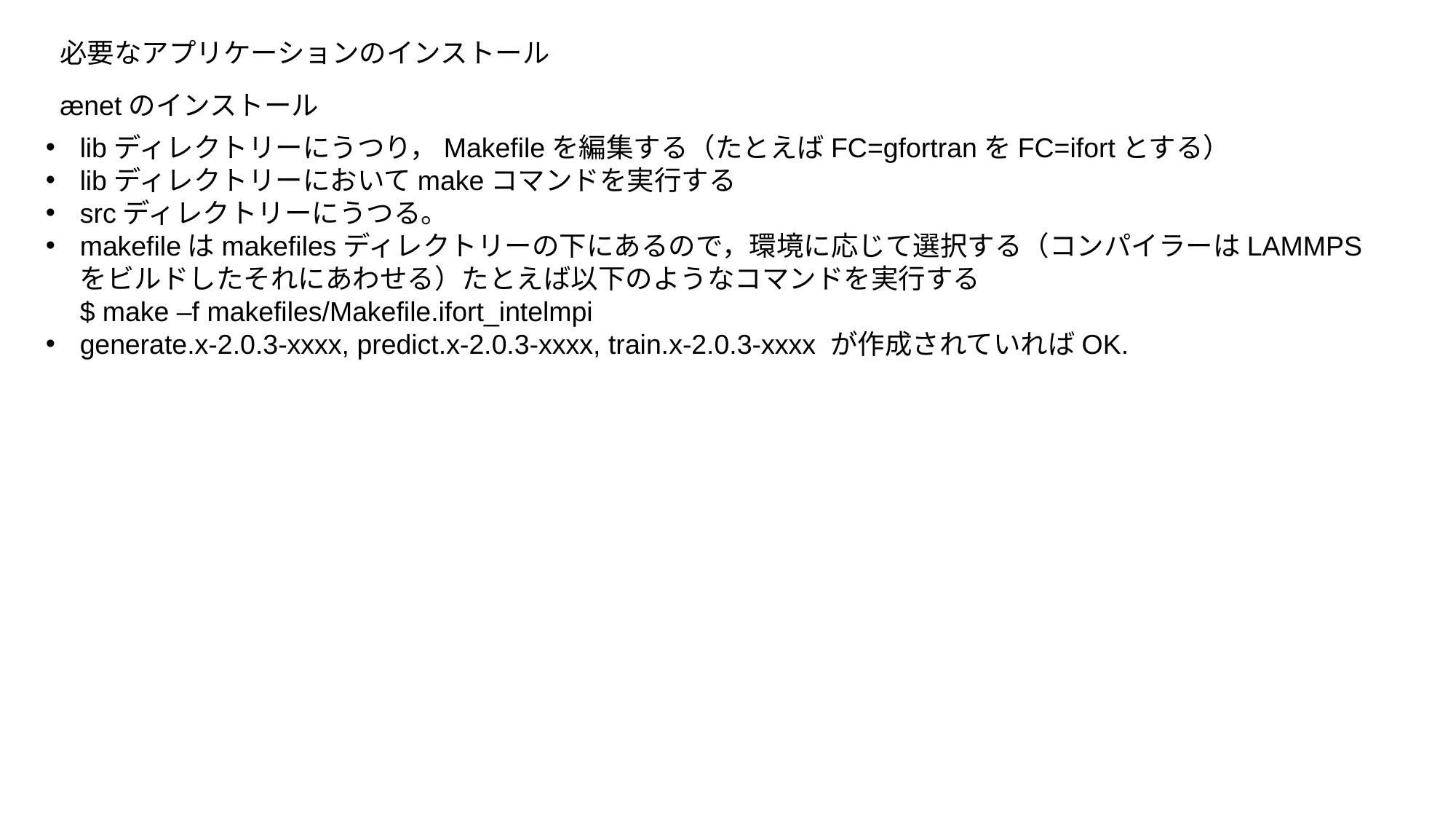

必要なアプリケーションのインストール
ænetのインストール
libディレクトリーにうつり，Makefileを編集する（たとえばFC=gfortranをFC=ifortとする）
libディレクトリーにおいてmakeコマンドを実行する
srcディレクトリーにうつる。
makefileはmakefilesディレクトリーの下にあるので，環境に応じて選択する（コンパイラーはLAMMPSをビルドしたそれにあわせる）たとえば以下のようなコマンドを実行する
$ make –f makefiles/Makefile.ifort_intelmpi
generate.x-2.0.3-xxxx, predict.x-2.0.3-xxxx, train.x-2.0.3-xxxx が作成されていればOK.